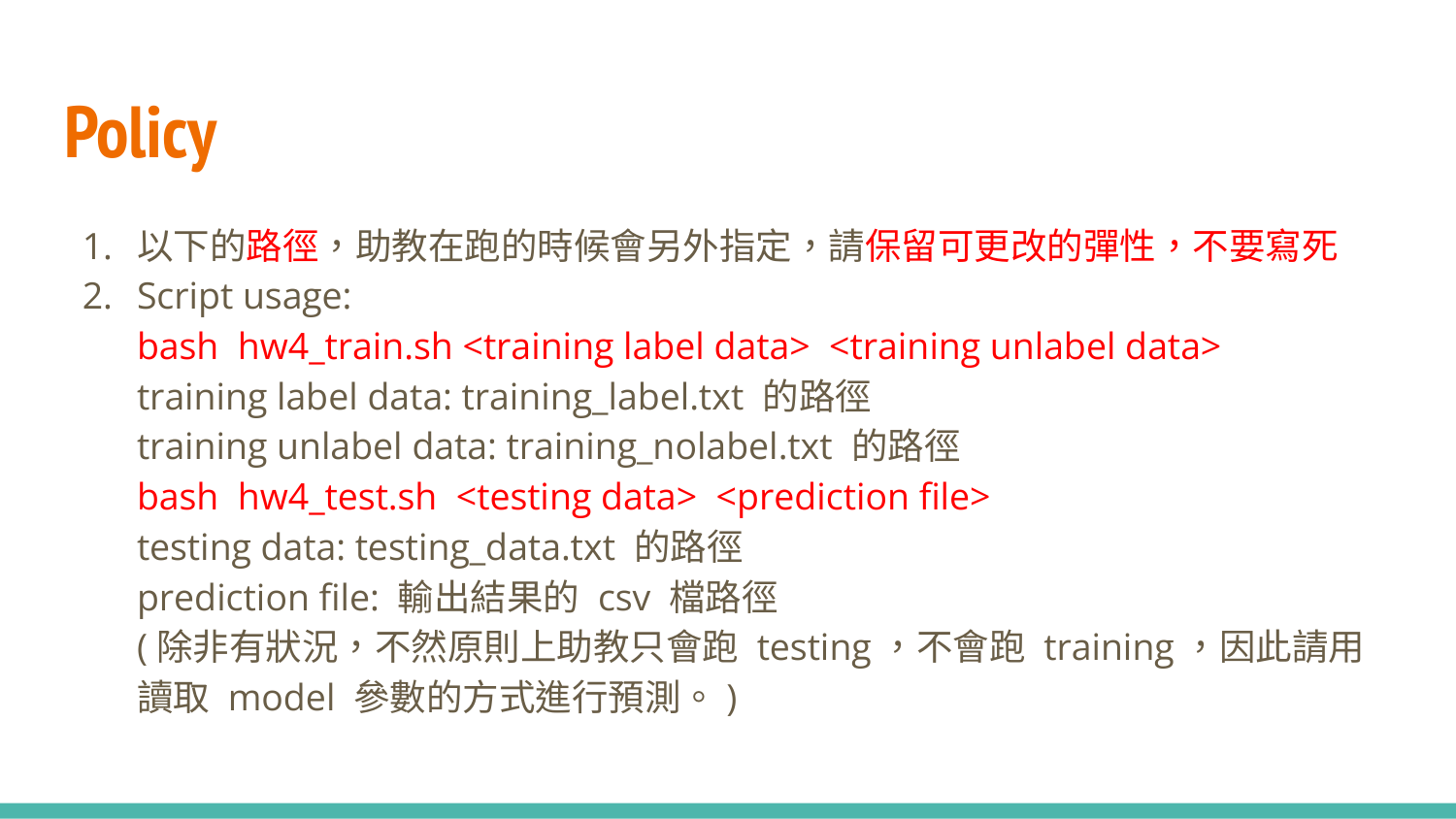

# Policy
以下的路徑，助教在跑的時候會另外指定，請保留可更改的彈性，不要寫死
Script usage:
bash  hw4_train.sh <training label data>  <training unlabel data>
training label data: training_label.txt 的路徑
training unlabel data: training_nolabel.txt 的路徑
bash  hw4_test.sh  <testing data>  <prediction file>
testing data: testing_data.txt 的路徑
prediction file: 輸出結果的 csv 檔路徑
(除非有狀況，不然原則上助教只會跑 testing，不會跑 training，因此請用讀取 model 參數的方式進行預測。)